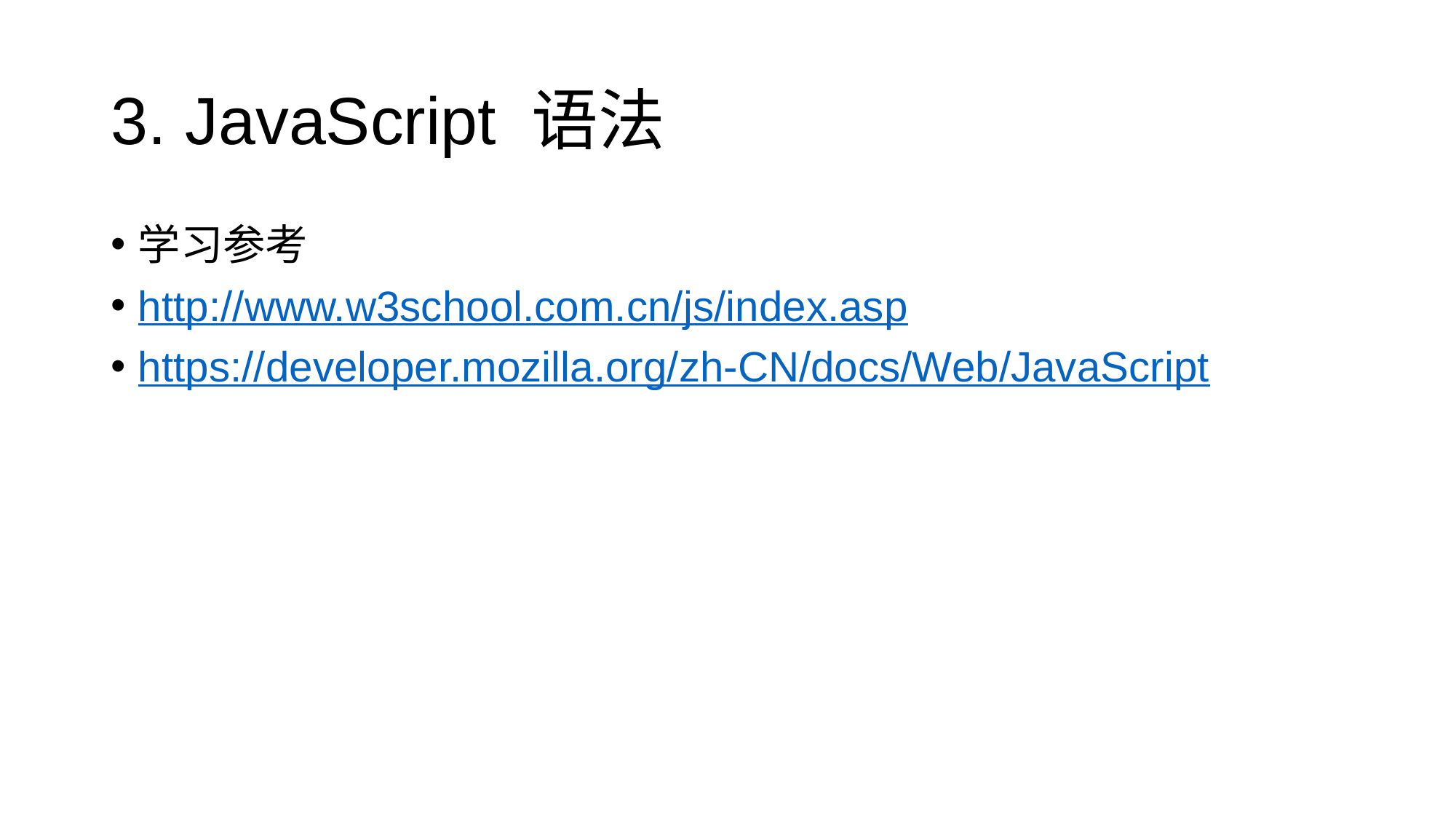

# 3. JavaScript 语法
学习参考
http://www.w3school.com.cn/js/index.asp
https://developer.mozilla.org/zh-CN/docs/Web/JavaScript